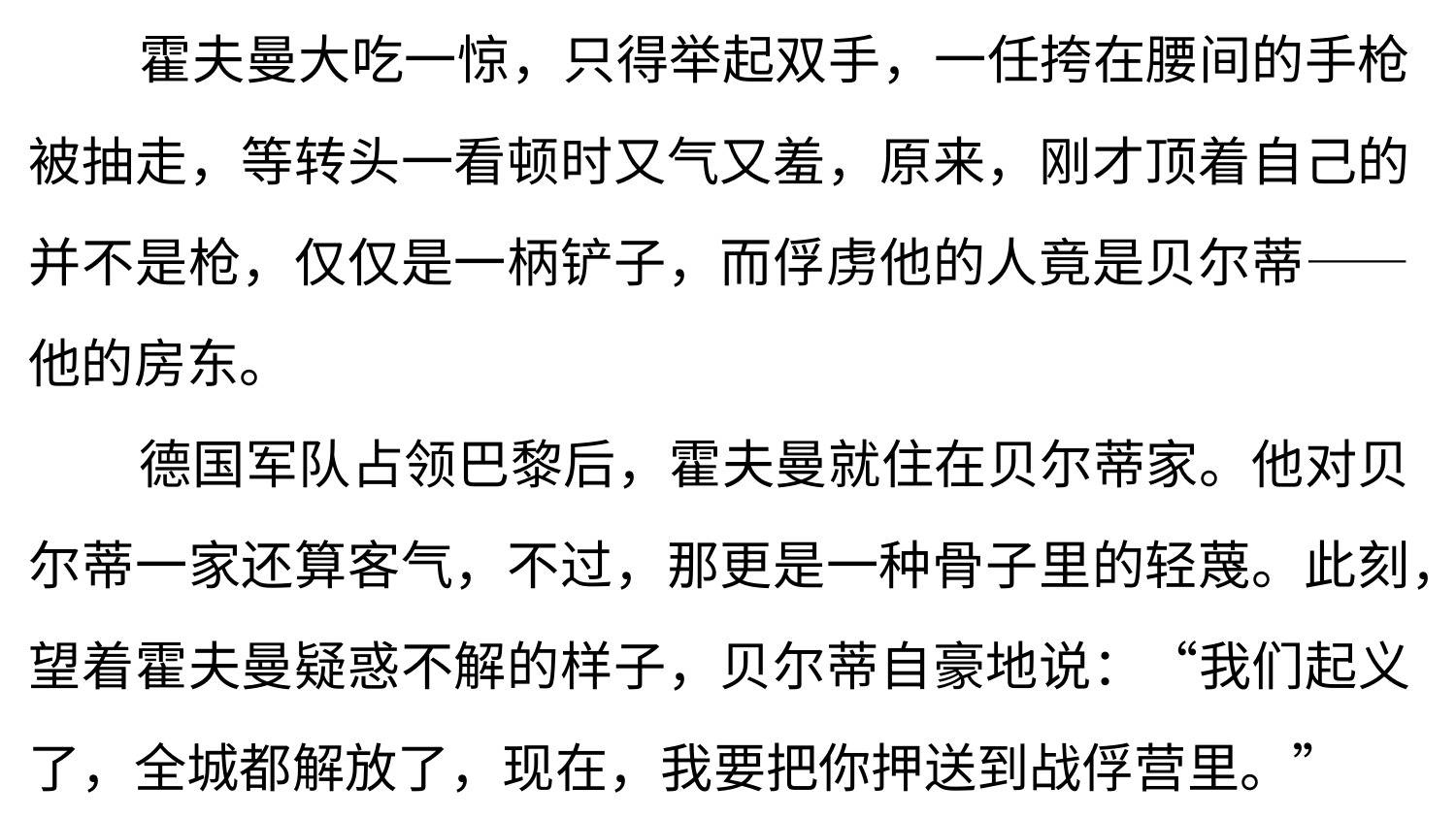

霍夫曼大吃一惊，只得举起双手，一任挎在腰间的手枪被抽走，等转头一看顿时又气又羞，原来，刚才顶着自己的并不是枪，仅仅是一柄铲子，而俘虏他的人竟是贝尔蒂——他的房东。
        德国军队占领巴黎后，霍夫曼就住在贝尔蒂家。他对贝尔蒂一家还算客气，不过，那更是一种骨子里的轻蔑。此刻，望着霍夫曼疑惑不解的样子，贝尔蒂自豪地说：“我们起义了，全城都解放了，现在，我要把你押送到战俘营里。”